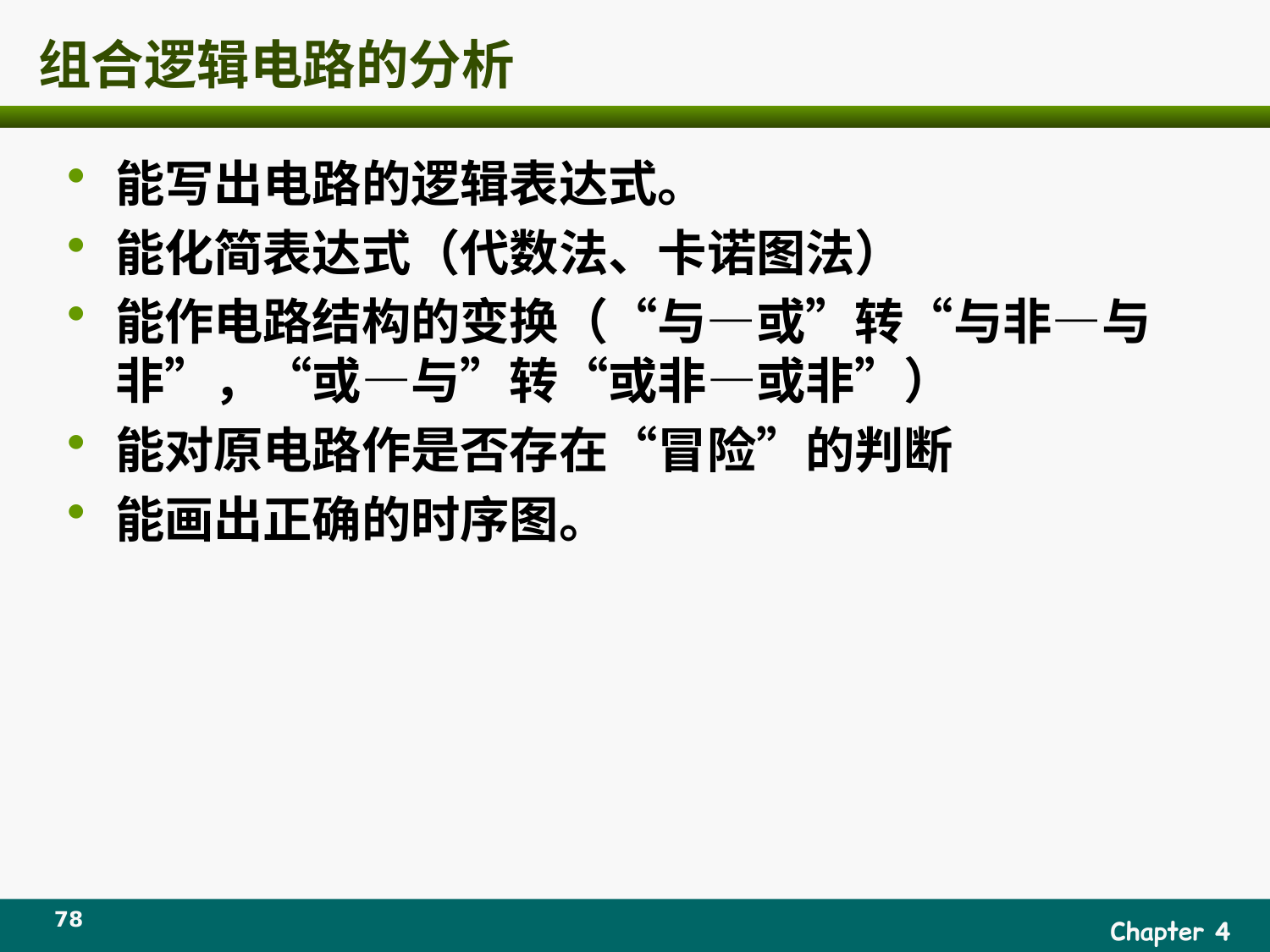

# 组合逻辑电路的分析
能写出电路的逻辑表达式。
能化简表达式（代数法、卡诺图法）
能作电路结构的变换（“与—或”转“与非—与非”，“或—与”转“或非—或非”）
能对原电路作是否存在“冒险”的判断
能画出正确的时序图。

78
Chapter 4